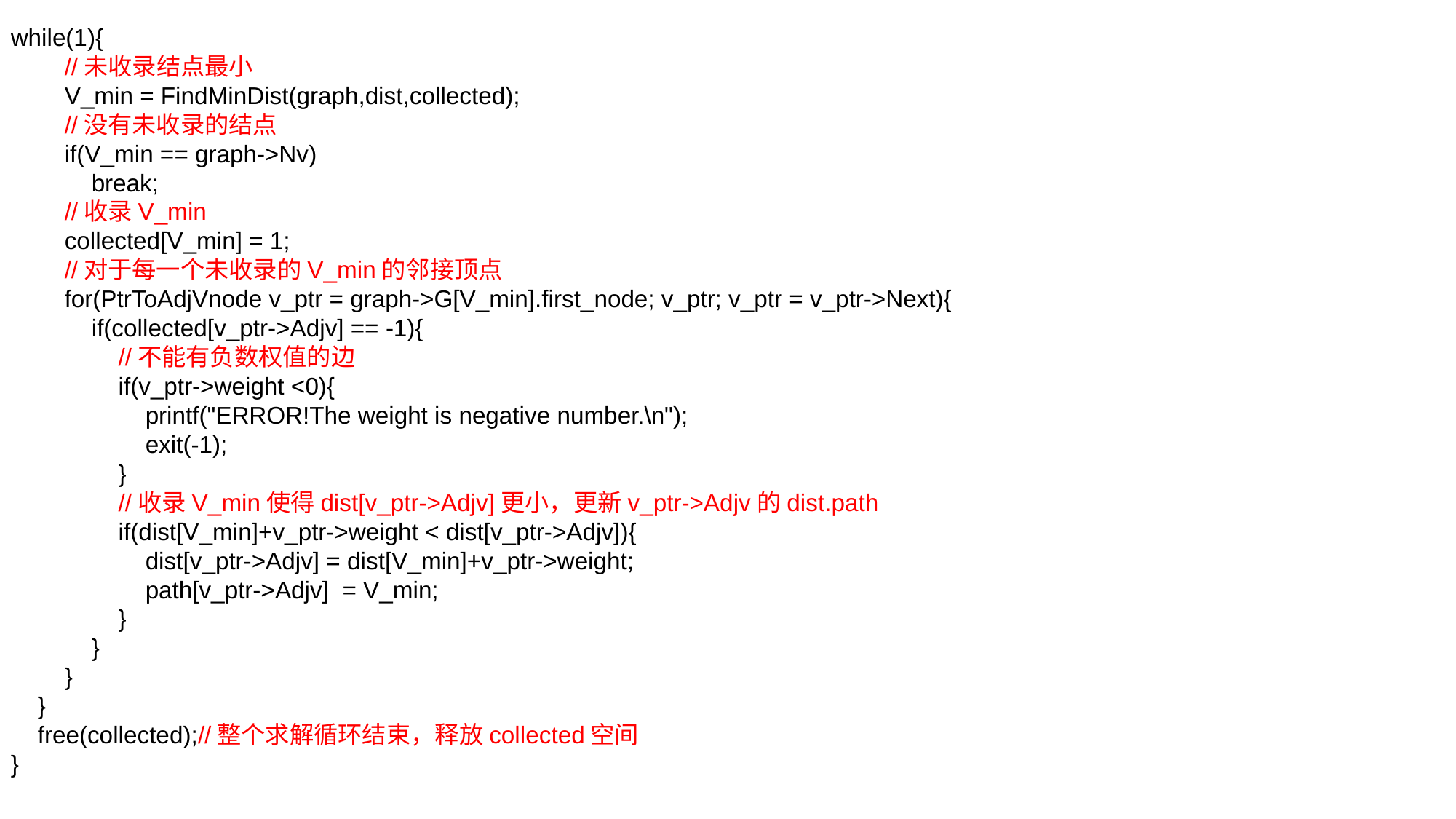

while(1){
        //未收录结点最小
        V_min = FindMinDist(graph,dist,collected);
        //没有未收录的结点
        if(V_min == graph->Nv)
            break;
        //收录V_min
        collected[V_min] = 1;
        //对于每一个未收录的V_min的邻接顶点
        for(PtrToAdjVnode v_ptr = graph->G[V_min].first_node; v_ptr; v_ptr = v_ptr->Next){
            if(collected[v_ptr->Adjv] == -1){
                //不能有负数权值的边
                if(v_ptr->weight <0){
                    printf("ERROR!The weight is negative number.\n");
                    exit(-1);
                }
                //收录V_min使得dist[v_ptr->Adjv]更小，更新v_ptr->Adjv的dist.path
                if(dist[V_min]+v_ptr->weight < dist[v_ptr->Adjv]){
                    dist[v_ptr->Adjv] = dist[V_min]+v_ptr->weight;
                    path[v_ptr->Adjv]  = V_min;
                }
            }
        }
    }
    free(collected);//整个求解循环结束，释放collected空间
}